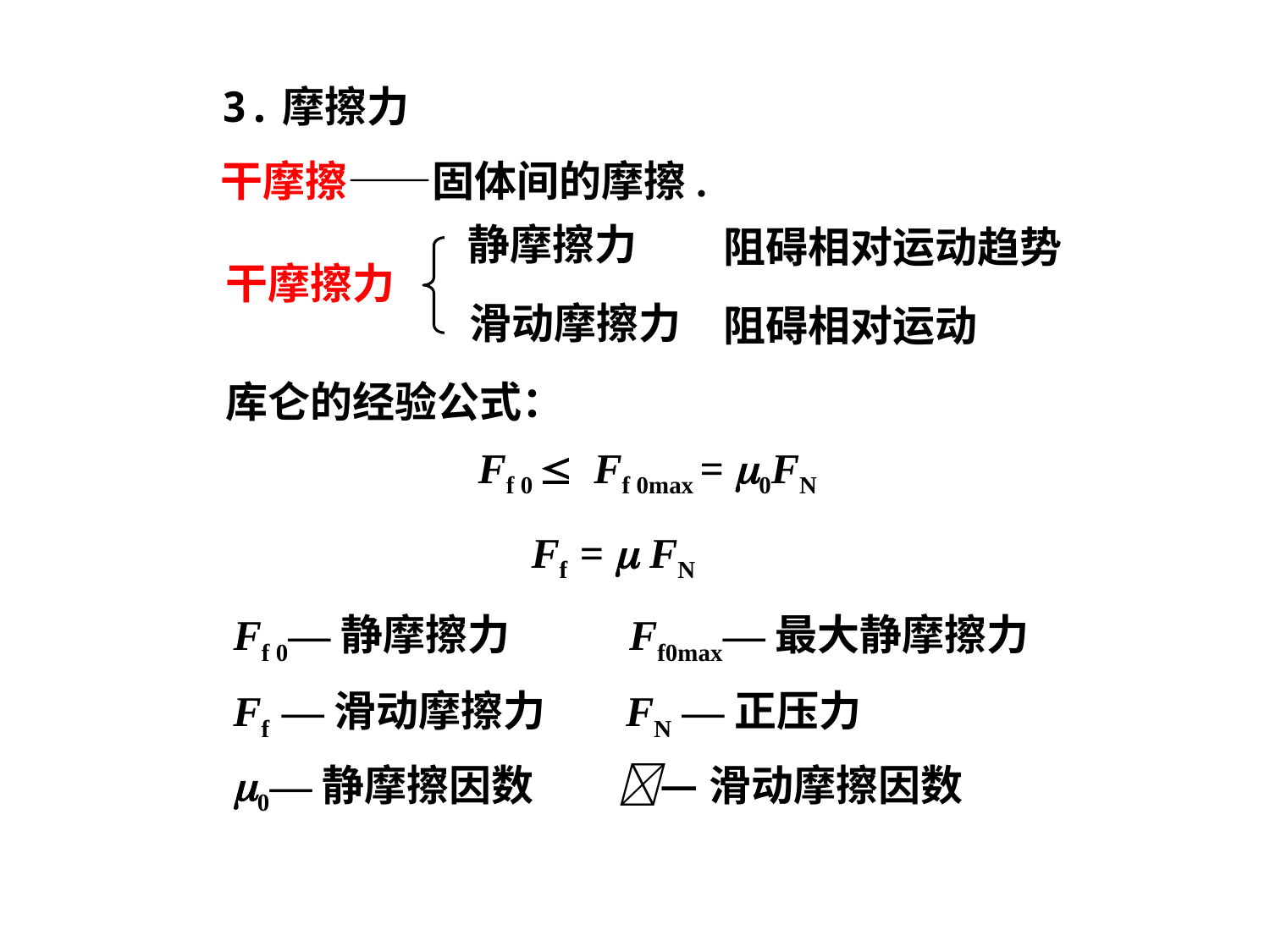

3.摩擦力
干摩擦——固体间的摩擦.
静摩擦力
阻碍相对运动趋势

干摩擦力
滑动摩擦力
阻碍相对运动
库仑的经验公式：
Ff 0 ≤  Ff 0max = μ0FN
Ff  = μ FN
Ff 0—静摩擦力
Ff0max—最大静摩擦力
Ff  —滑动摩擦力
FN —正压力
μ0—静摩擦因数
μ—滑动摩擦因数